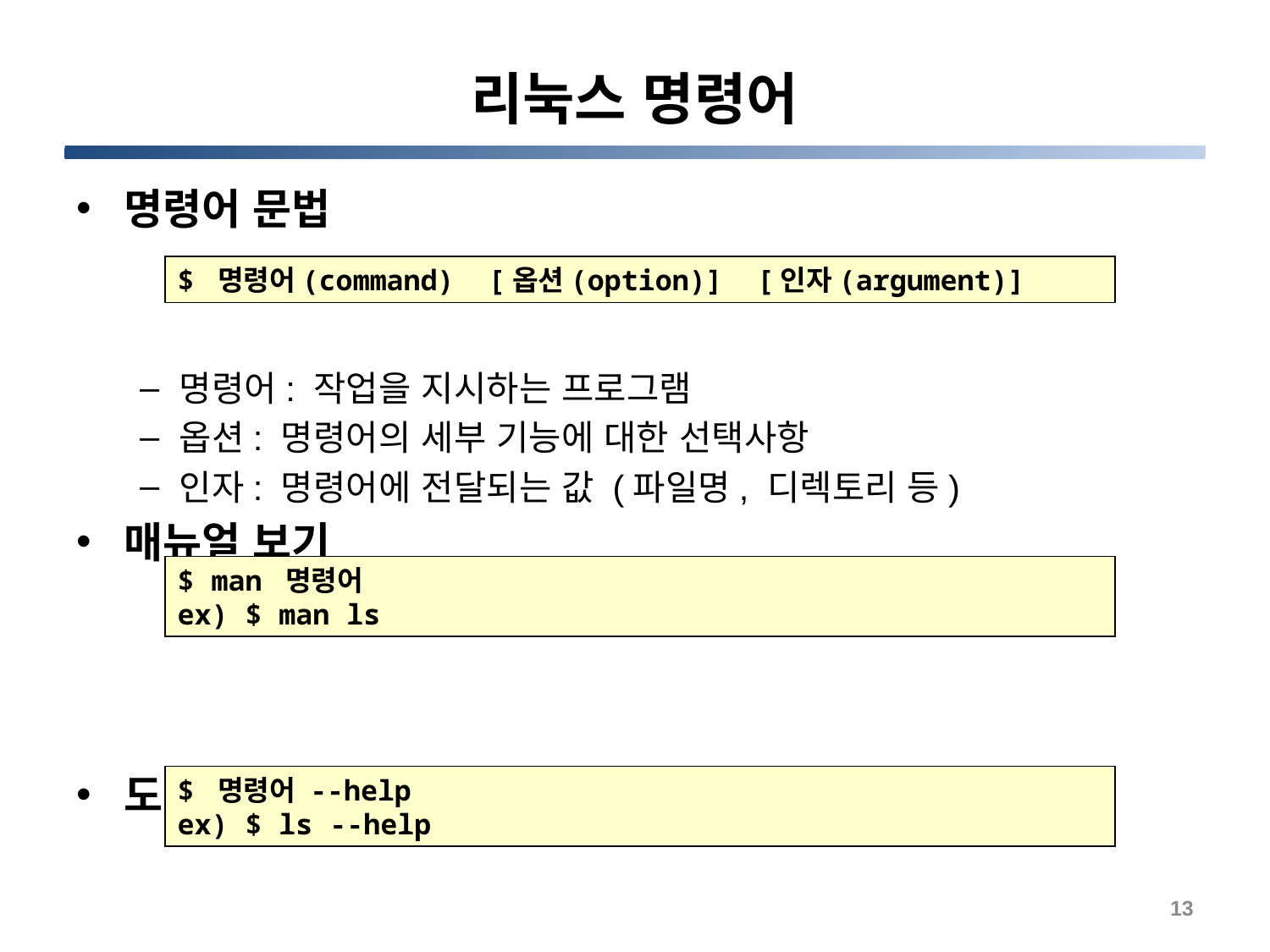

# 리눅스 명령어
명령어 문법

명령어: 작업을 지시하는 프로그램
옵션: 명령어의 세부 기능에 대한 선택사항
인자: 명령어에 전달되는 값 (파일명, 디렉토리 등)
매뉴얼 보기

도움말 보기

$ 명령어(command)  [옵션(option)]  [인자(argument)]
$ man 명령어
ex) $ man ls
$ 명령어 --help
ex) $ ls --help
13